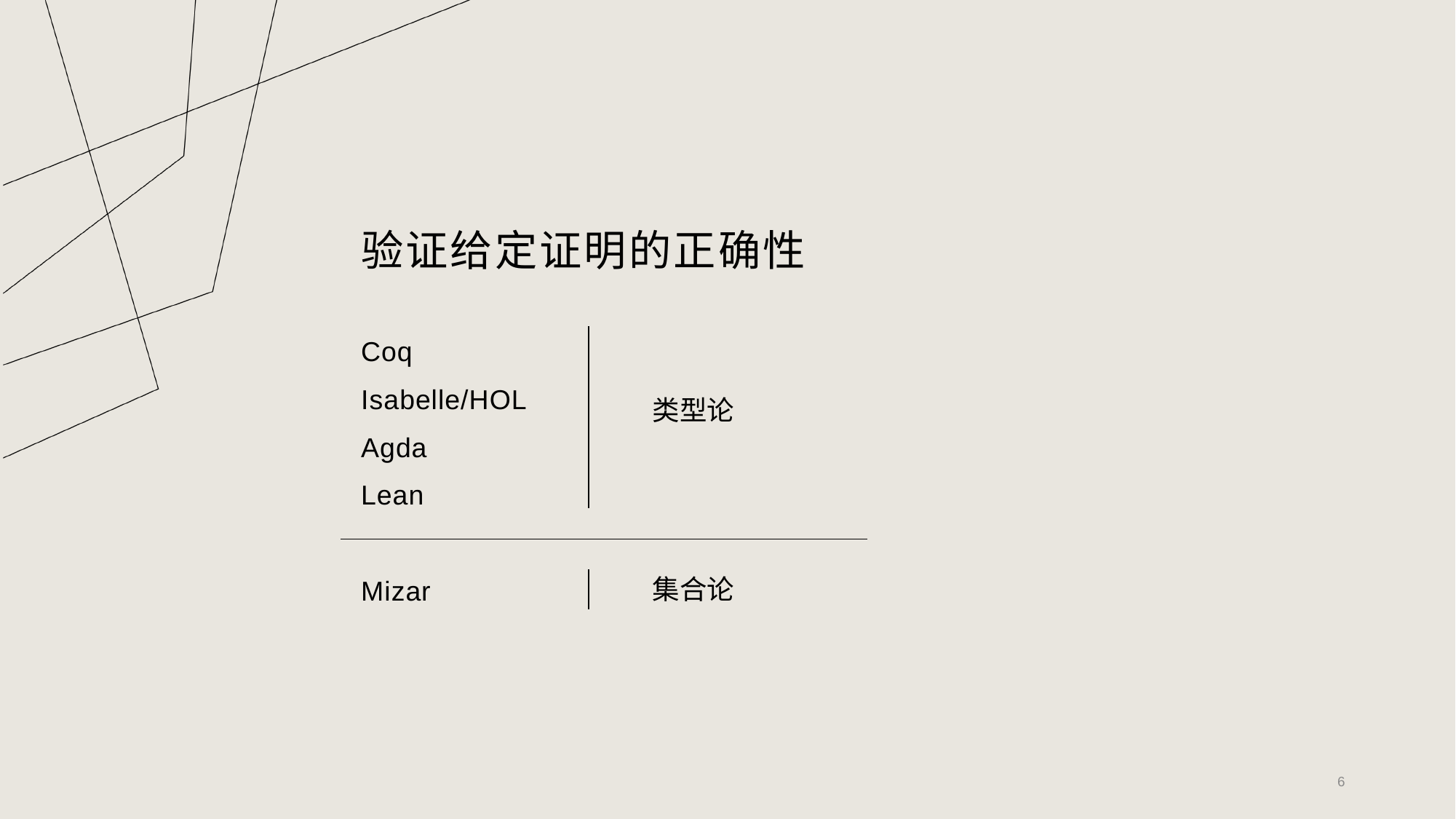

# 验证给定证明的正确性
Coq
Isabelle/HOL
Agda
Lean

Mizar
类型论
集合论
6